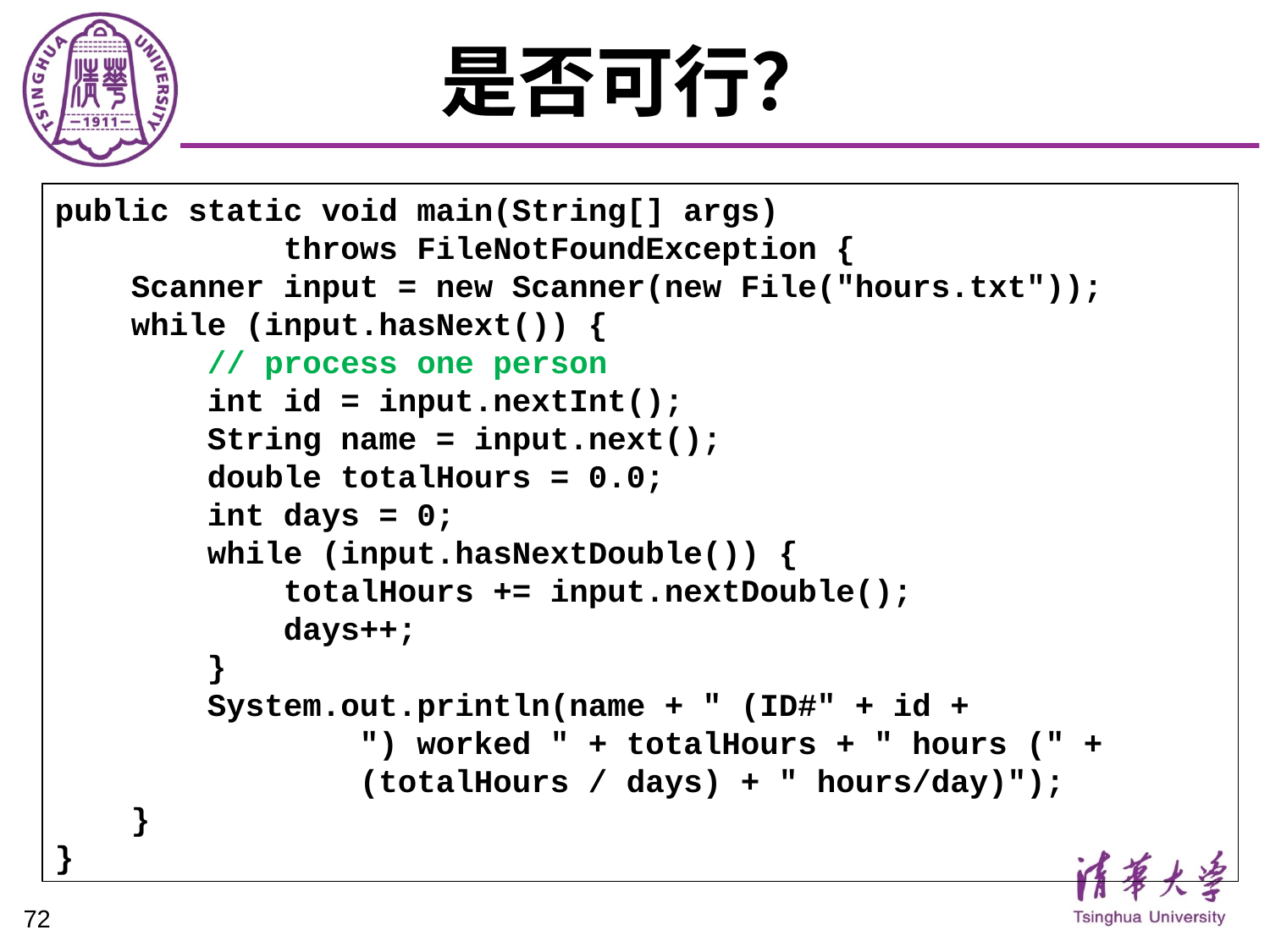

# 是否可行？
public static void main(String[] args)
            throws FileNotFoundException {
    Scanner input = new Scanner(new File("hours.txt"));
    while (input.hasNext()) {
        // process one person
        int id = input.nextInt();
        String name = input.next();
        double totalHours = 0.0;
        int days = 0;
        while (input.hasNextDouble()) {
            totalHours += input.nextDouble();
            days++;
        }
        System.out.println(name + " (ID#" + id +
                ") worked " + totalHours + " hours (" +
                (totalHours / days) + " hours/day)");
    }
}
72